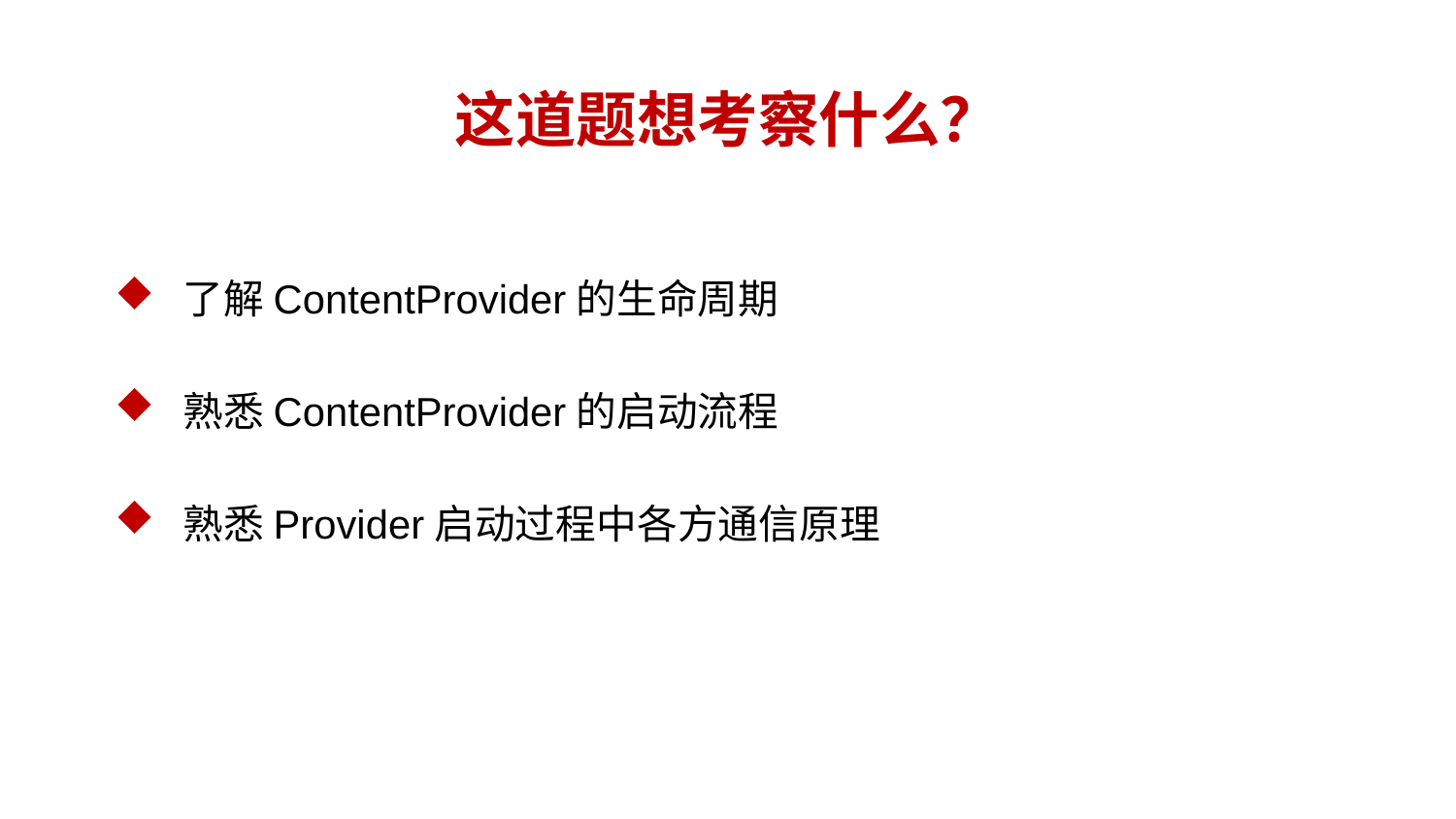

# 这道题想考察什么？
  了解ContentProvider的生命周期
  熟悉ContentProvider的启动流程
  熟悉Provider启动过程中各方通信原理